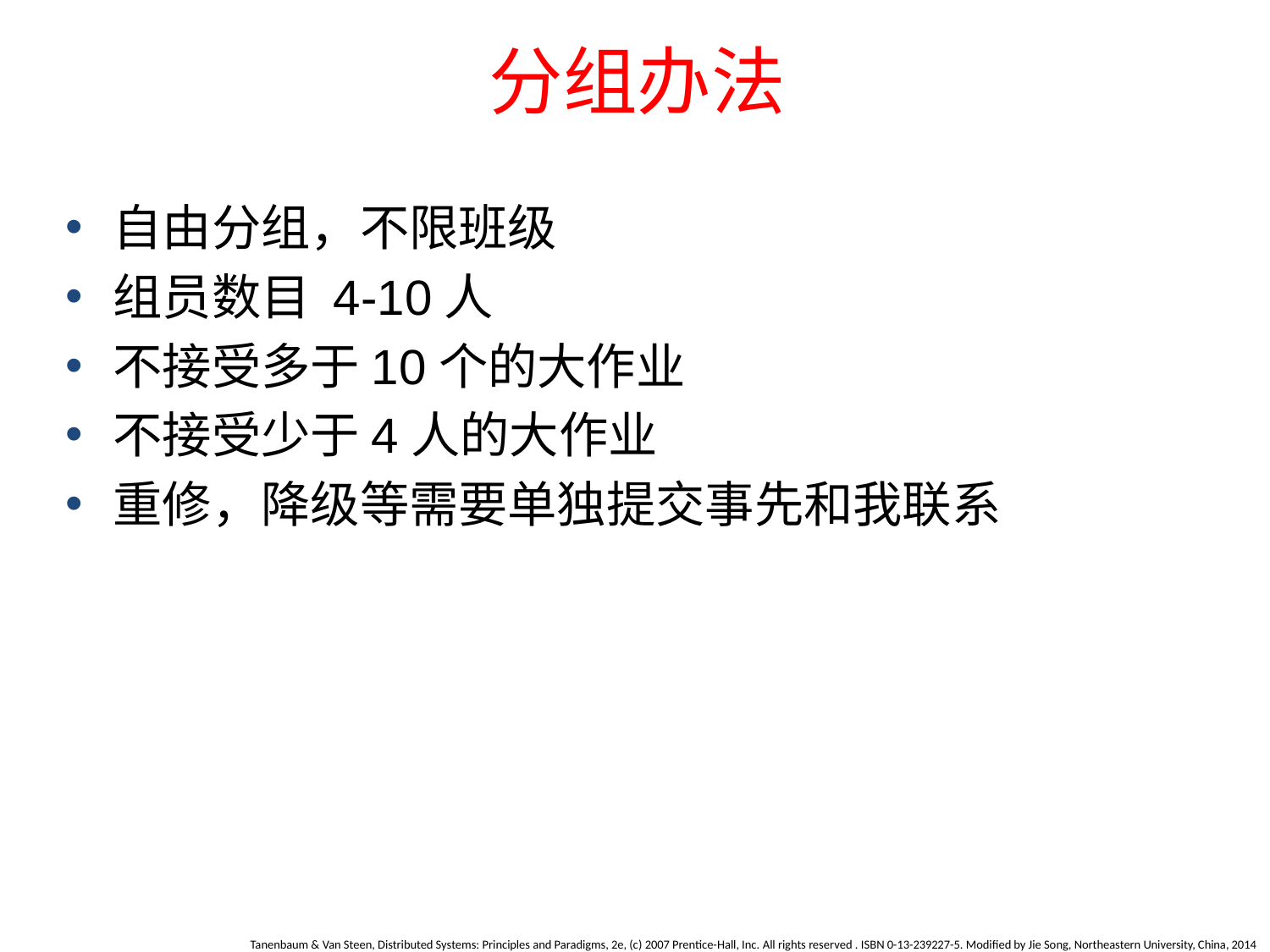

# 分组办法
自由分组，不限班级
组员数目 4-10人
不接受多于10个的大作业
不接受少于4人的大作业
重修，降级等需要单独提交事先和我联系